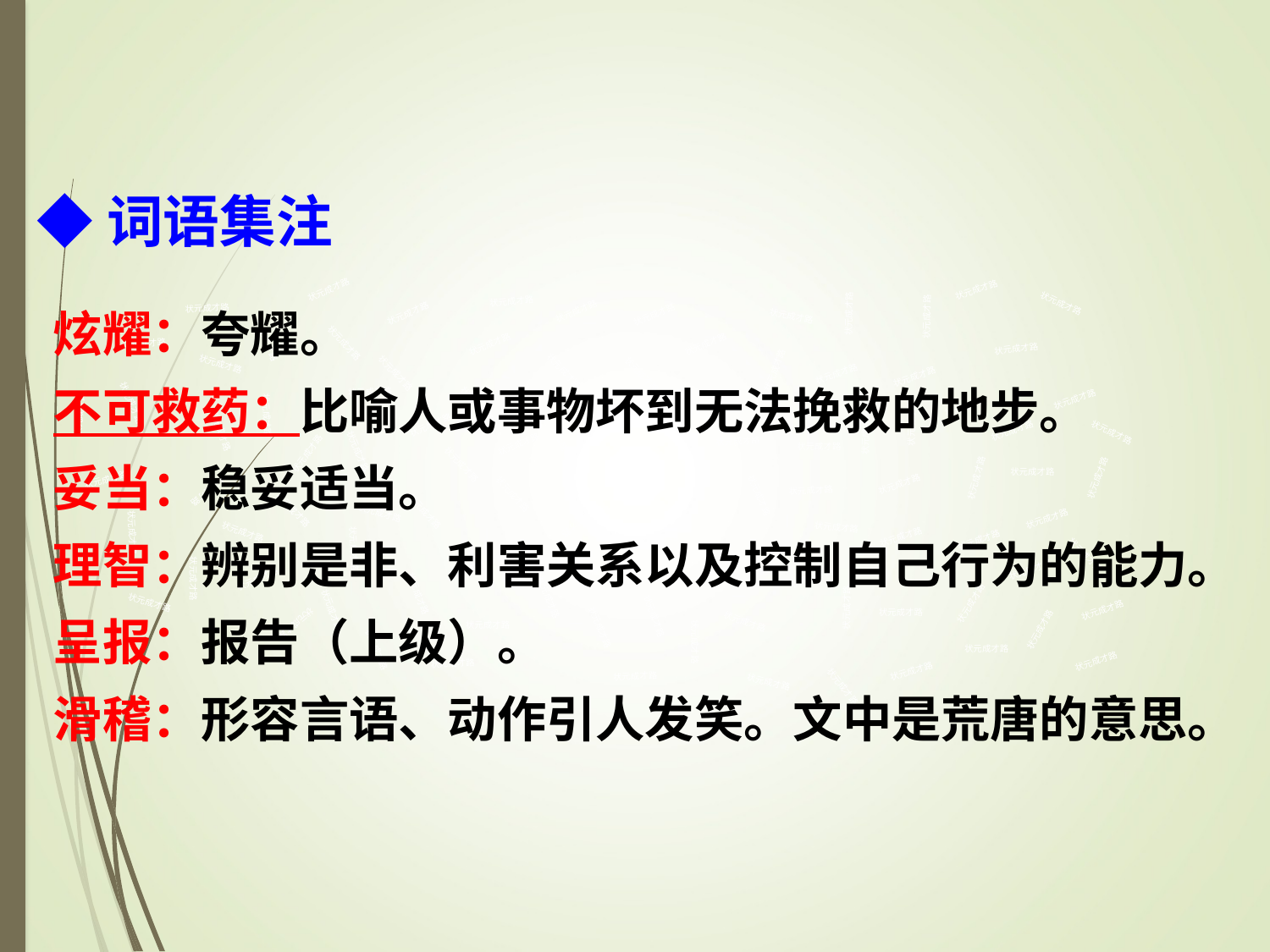

◆词语集注
状元成才路
状元成才路
炫耀：夸耀。
不可救药：比喻人或事物坏到无法挽救的地步。
妥当：稳妥适当。
理智：辨别是非、利害关系以及控制自己行为的能力。
呈报：报告（上级）。
滑稽：形容言语、动作引人发笑。文中是荒唐的意思。
状元成才路
状元成才路
状元成才路
状元成才路
状元成才路
状元成才路
状元成才路
状元成才路
状元成才路
状元成才路
状元成才路
状元成才路
状元成才路
状元成才路
状元成才路
状元成才路
状元成才路
状元成才路
状元成才路
状元成才路
状元成才路
状元成才路
状元成才路
状元成才路
状元成才路
状元成才路
状元成才路
状元成才路
状元成才路
状元成才路
状元成才路
状元成才路
状元成才路
状元成才路
状元成才路
状元成才路
状元成才路
状元成才路
状元成才路
状元成才路
状元成才路
状元成才路
状元成才路
状元成才路
状元成才路
状元成才路
状元成才路
状元成才路
状元成才路
状元成才路
状元成才路
状元成才路
状元成才路
状元成才路
状元成才路
状元成才路
状元成才路
状元成才路
状元成才路
状元成才路
状元成才路
状元成才路
状元成才路
状元成才路
状元成才路
状元成才路
状元成才路
状元成才路
状元成才路
状元成才路
状元成才路
状元成才路
状元成才路
状元成才路
状元成才路
状元成才路
状元成才路
状元成才路
状元成才路
状元成才路
状元成才路
状元成才路
状元成才路
状元成才路
状元成才路
状元成才路
状元成才路
状元成才路
状元成才路
状元成才路
状元成才路
状元成才路
状元成才路
状元成才路
状元成才路
状元成才路
状元成才路
状元成才路